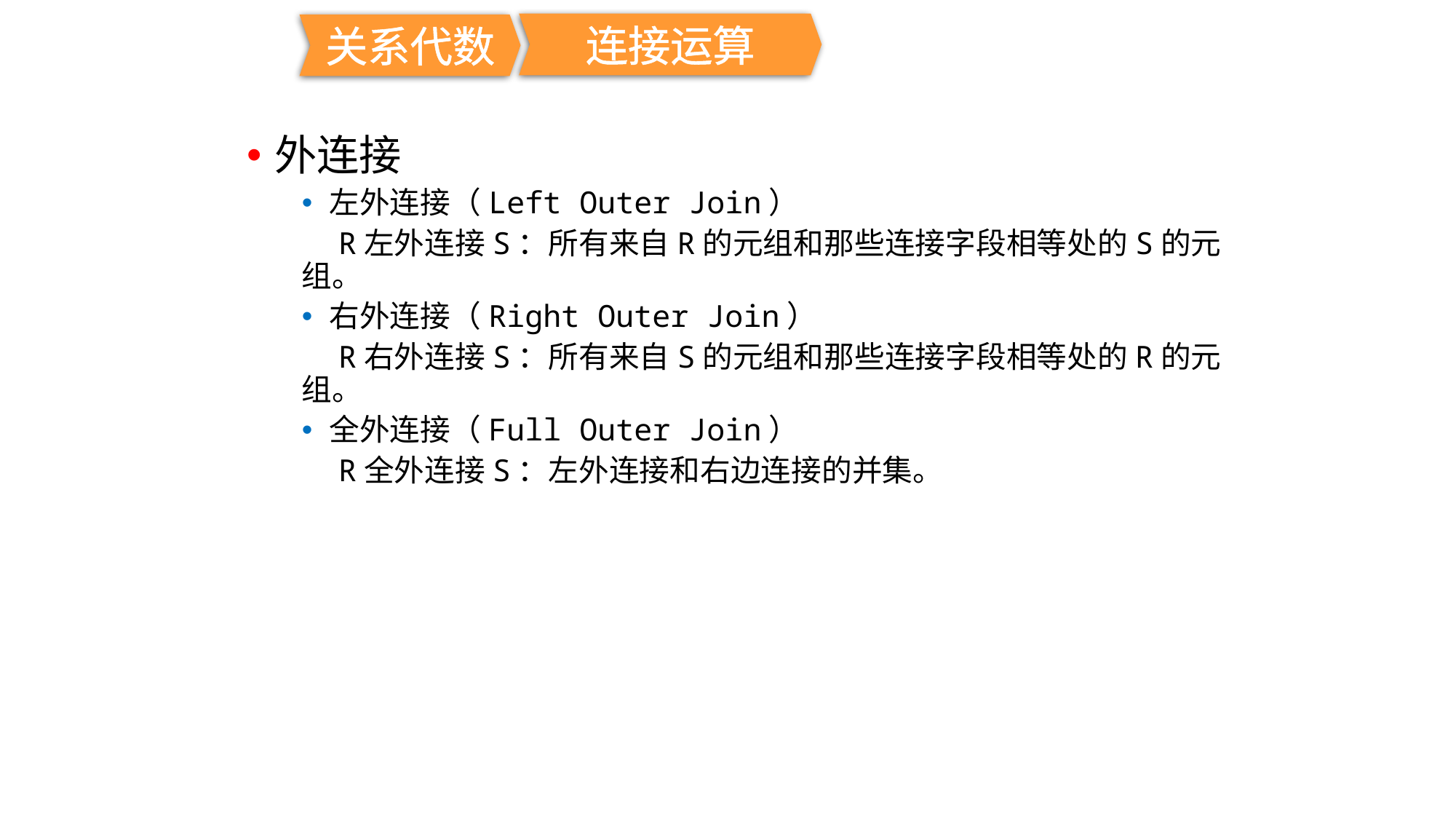

#
连接运算
关系代数
外连接
左外连接（Left Outer Join）
  R左外连接S：所有来自R的元组和那些连接字段相等处的S的元组。
右外连接（Right Outer Join）
  R右外连接S：所有来自S的元组和那些连接字段相等处的R的元组。
全外连接（Full Outer Join）
  R全外连接S：左外连接和右边连接的并集。